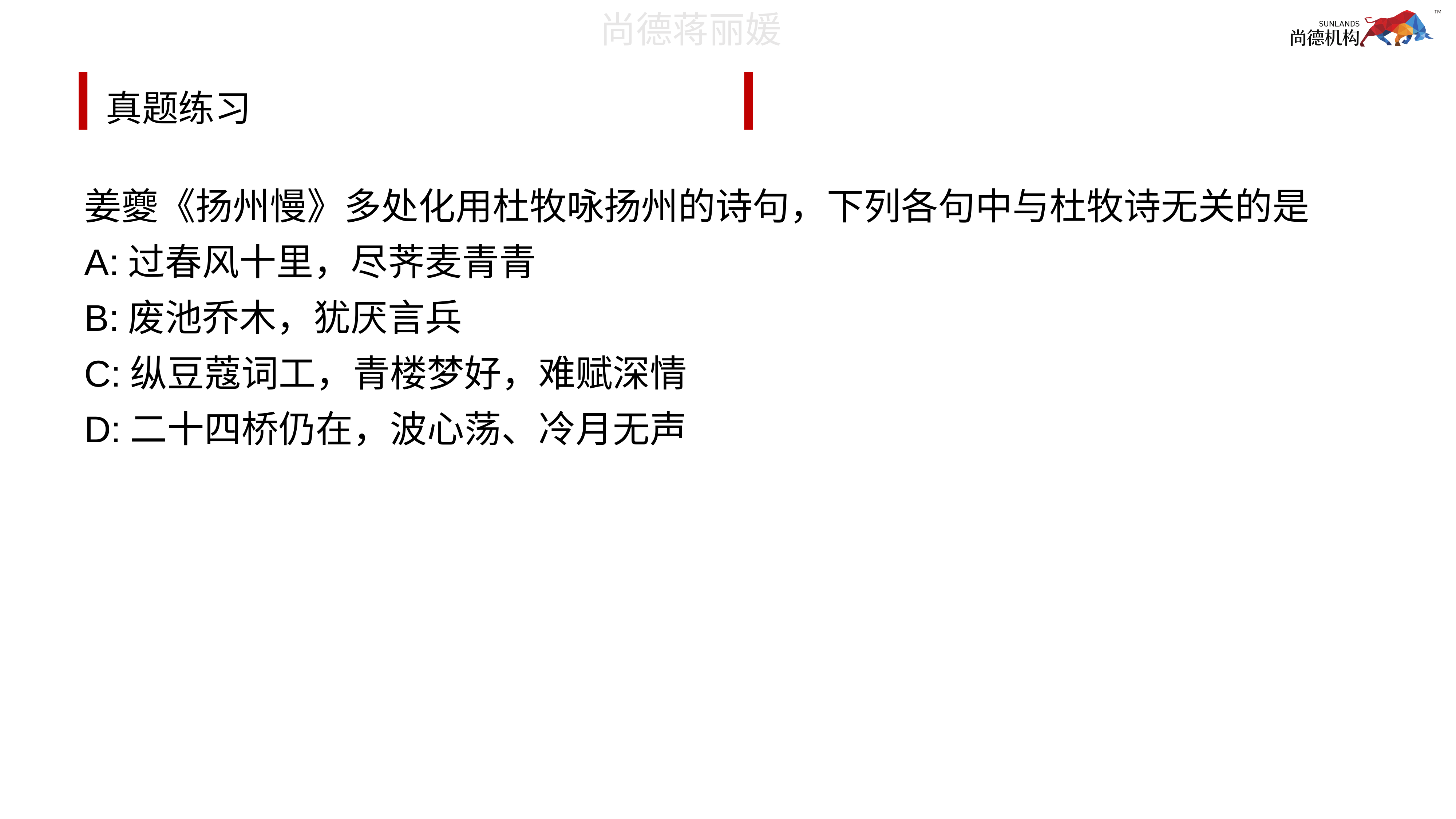

# 真题练习
姜夔《扬州慢》多处化用杜牧咏扬州的诗句，下列各句中与杜牧诗无关的是
A:过春风十里，尽荠麦青青
B:废池乔木，犹厌言兵
C:纵豆蔻词工，青楼梦好，难赋深情
D:二十四桥仍在，波心荡、冷月无声